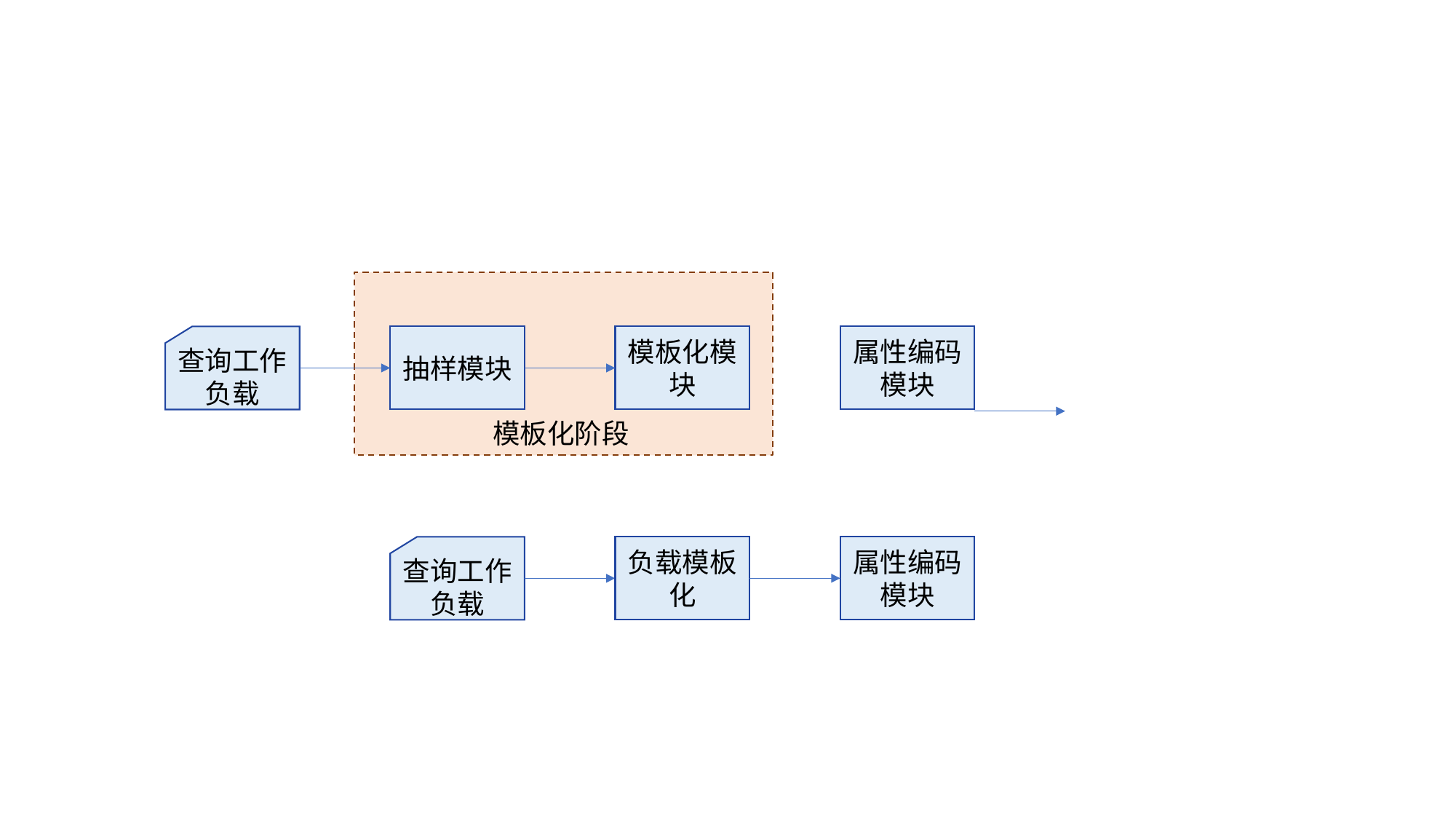

查询工作负载
抽样模块
模板化模块
属性编码模块
模板化阶段
查询工作负载
负载模板化
属性编码模块